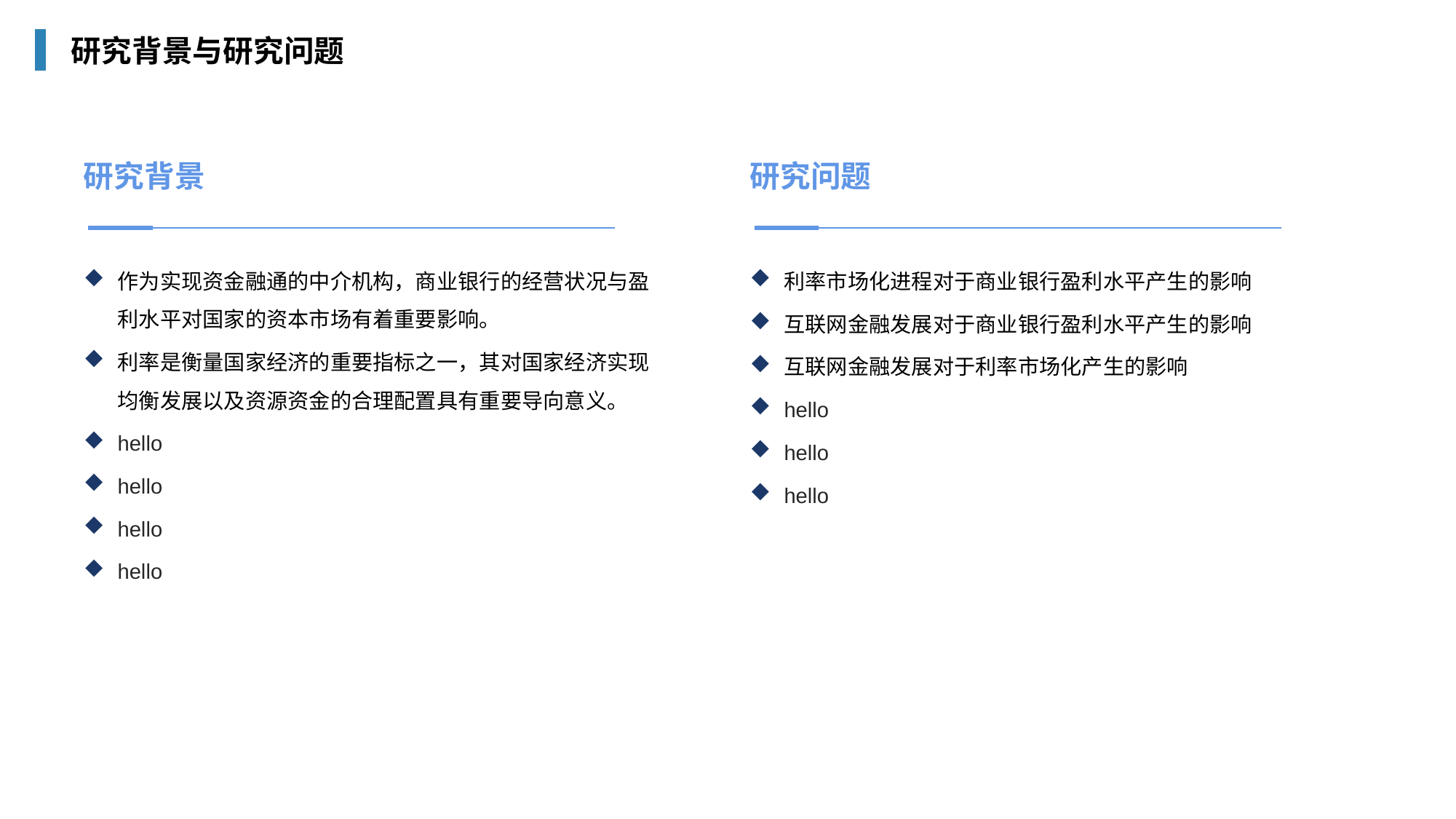

研究背景与研究问题
研究背景
研究问题
作为实现资金融通的中介机构，商业银行的经营状况与盈利水平对国家的资本市场有着重要影响。
利率是衡量国家经济的重要指标之一，其对国家经济实现均衡发展以及资源资金的合理配置具有重要导向意义。
hello
hello
hello
hello
利率市场化进程对于商业银行盈利水平产生的影响
互联网金融发展对于商业银行盈利水平产生的影响
互联网金融发展对于利率市场化产生的影响
hello
hello
hello